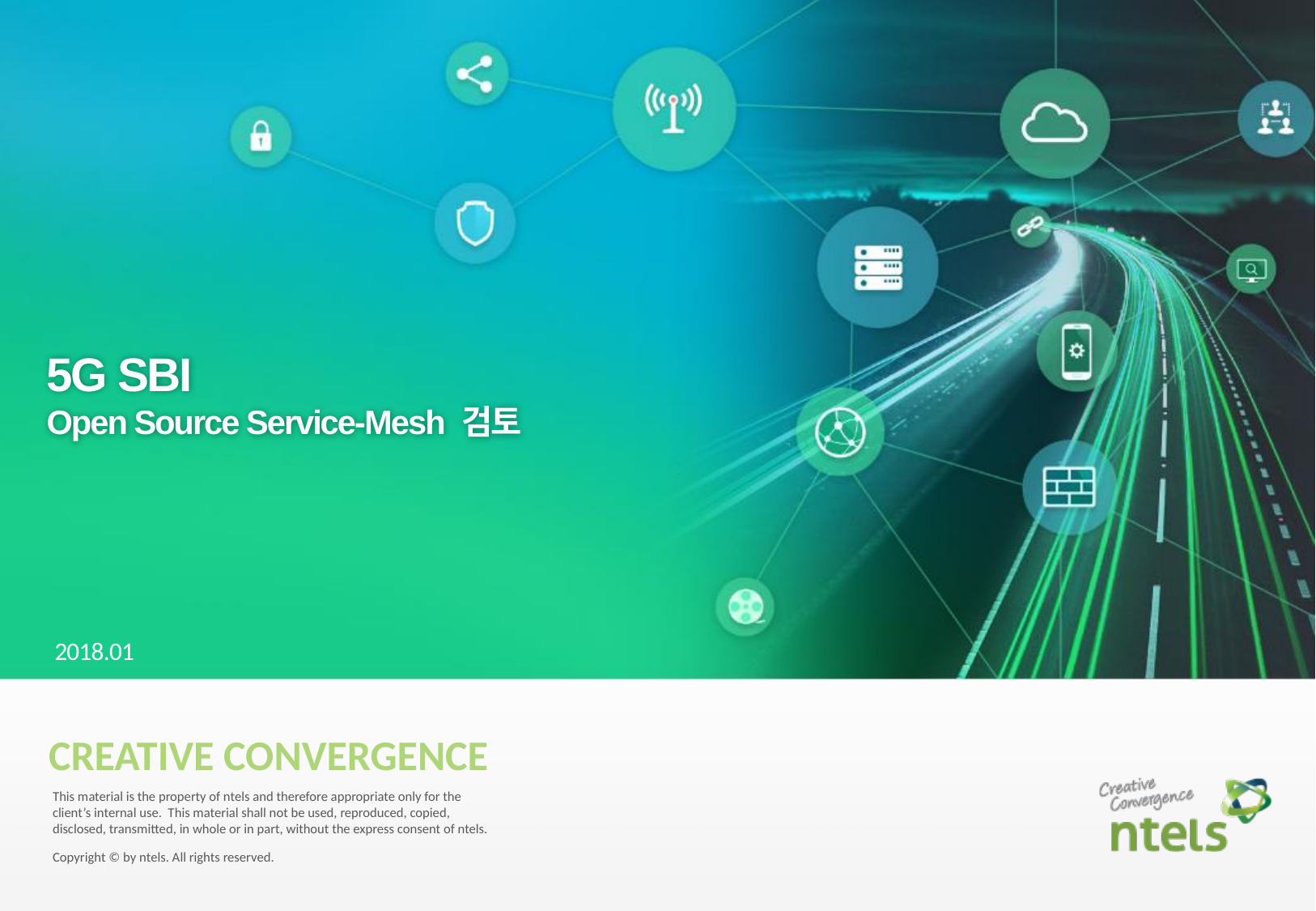

5G SBI
Open Source Service-Mesh 검토
2018.01